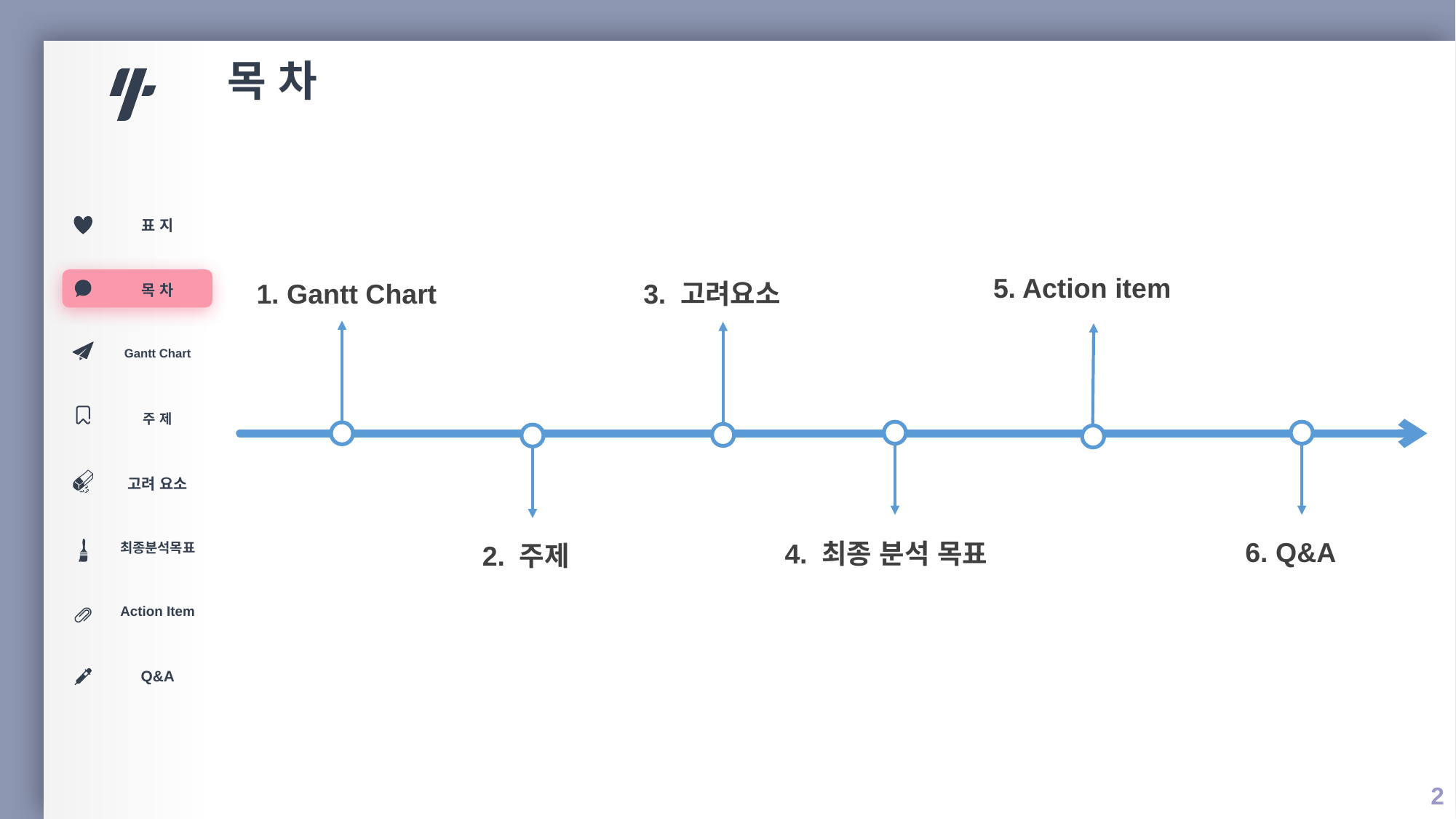

목 차

| 표 지 |
| --- |
| 목 차 |
| Gantt Chart |
| 주 제 |
| 고려 요소 |
| 최종분석목표 |
| Action Item |
| Q&A |
|  |

5. Action item
1. Gantt Chart
3. 고려요소

6. Q&A
4. 최종 분석 목표
2. 주제

2